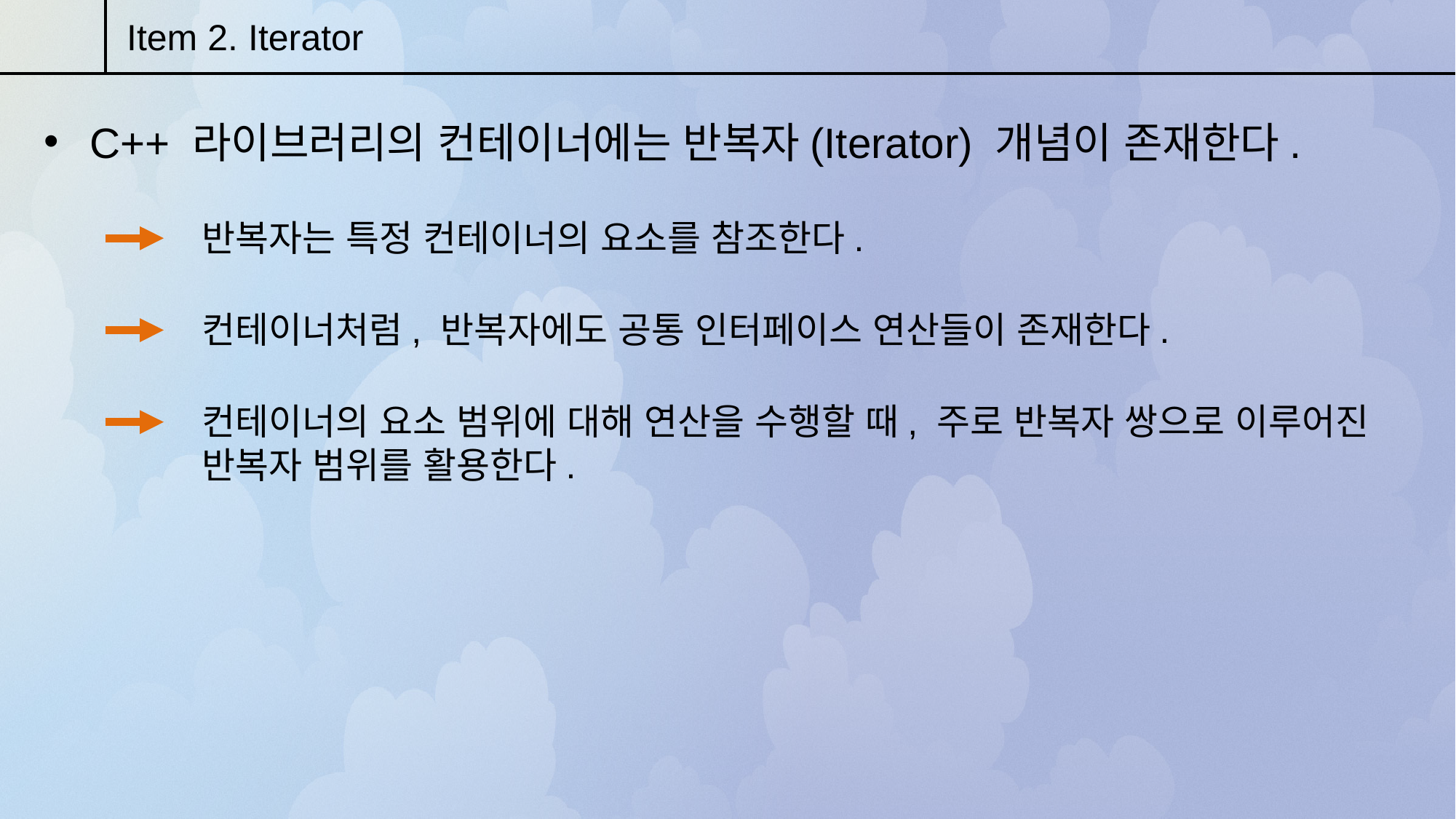

Item 2. Iterator
 C++ 라이브러리의 컨테이너에는 반복자(Iterator) 개념이 존재한다.
반복자는 특정 컨테이너의 요소를 참조한다.
컨테이너처럼, 반복자에도 공통 인터페이스 연산들이 존재한다.
컨테이너의 요소 범위에 대해 연산을 수행할 때, 주로 반복자 쌍으로 이루어진 반복자 범위를 활용한다.